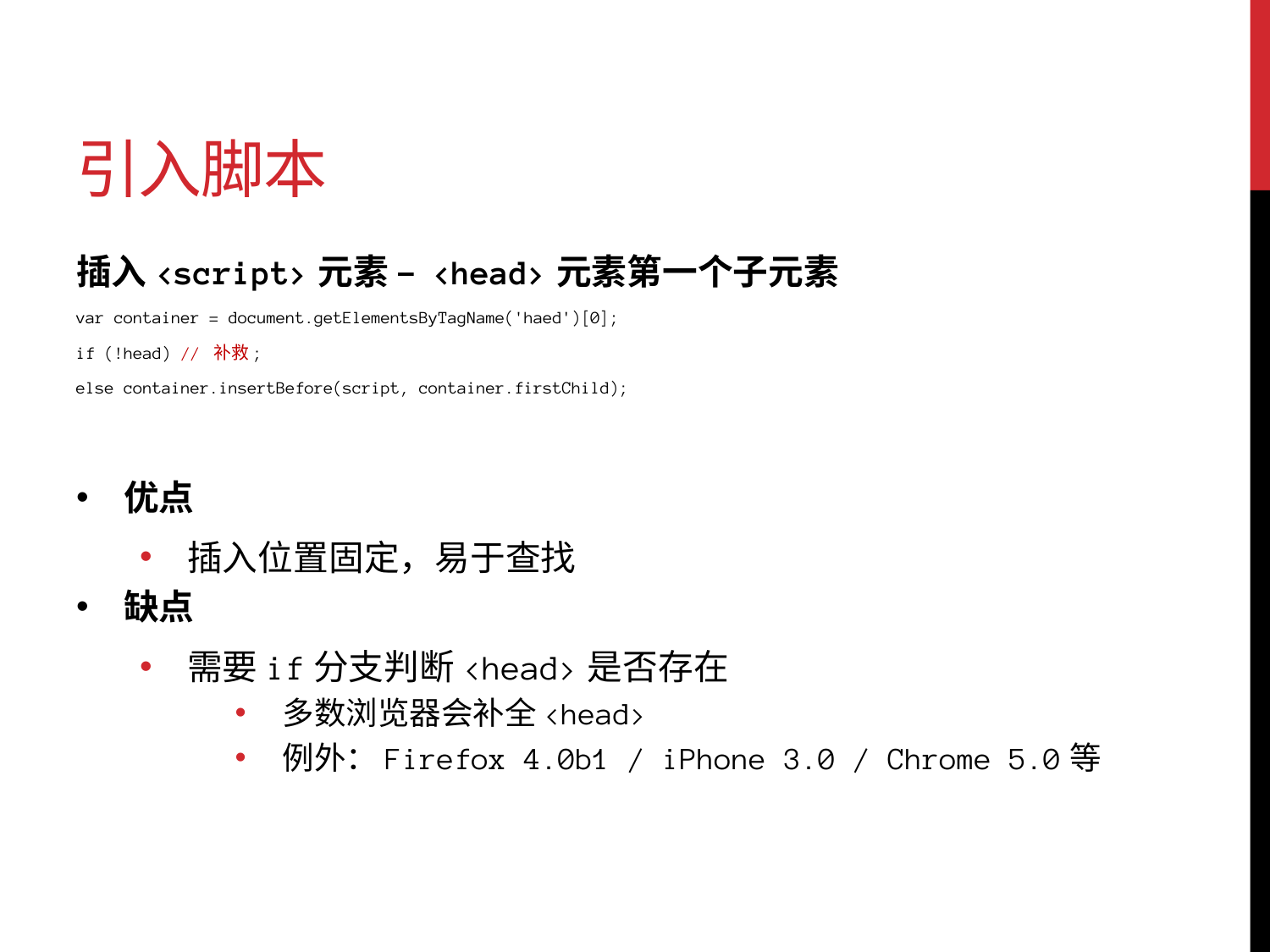

# 引入脚本
插入<script>元素 – <head>元素第一个子元素
var container = document.getElementsByTagName('haed')[0];
if (!head) // 补救;
else container.insertBefore(script, container.firstChild);

优点
插入位置固定，易于查找
缺点
需要if分支判断<head>是否存在
多数浏览器会补全<head>
例外：Firefox 4.0b1 / iPhone 3.0 / Chrome 5.0等